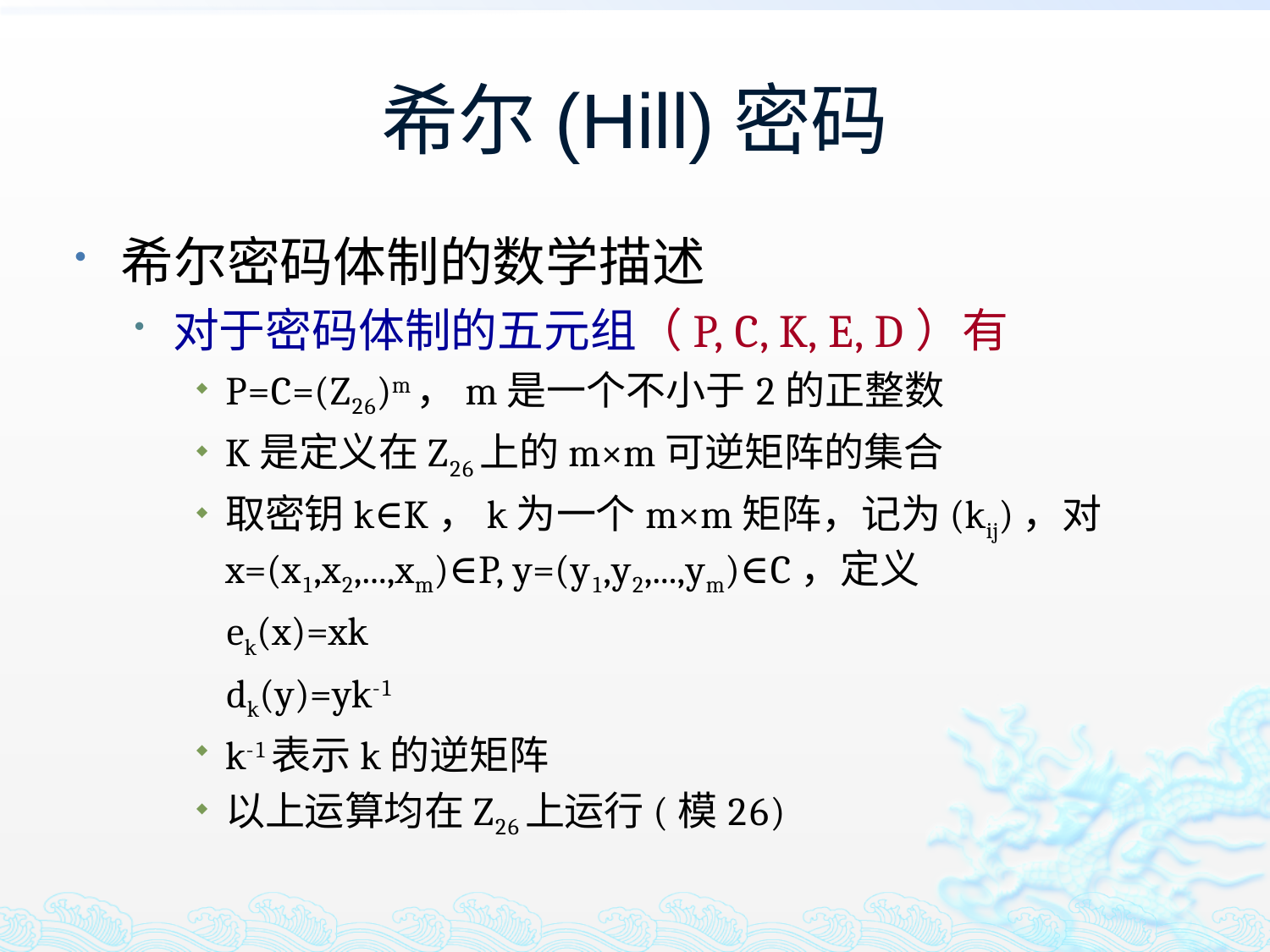

# 希尔(Hill)密码
希尔密码体制的数学描述
对于密码体制的五元组（P, C, K, E, D）有
P=C=(Z26)m，m是一个不小于2的正整数
K是定义在Z26上的m×m可逆矩阵的集合
取密钥k∈K，k为一个m×m矩阵，记为(kij)，对 x=(x1,x2,...,xm)∈P, y=(y1,y2,...,ym)∈C，定义
		ek(x)=xk
		dk(y)=yk-1
k-1表示k的逆矩阵
以上运算均在Z26上运行(模26)